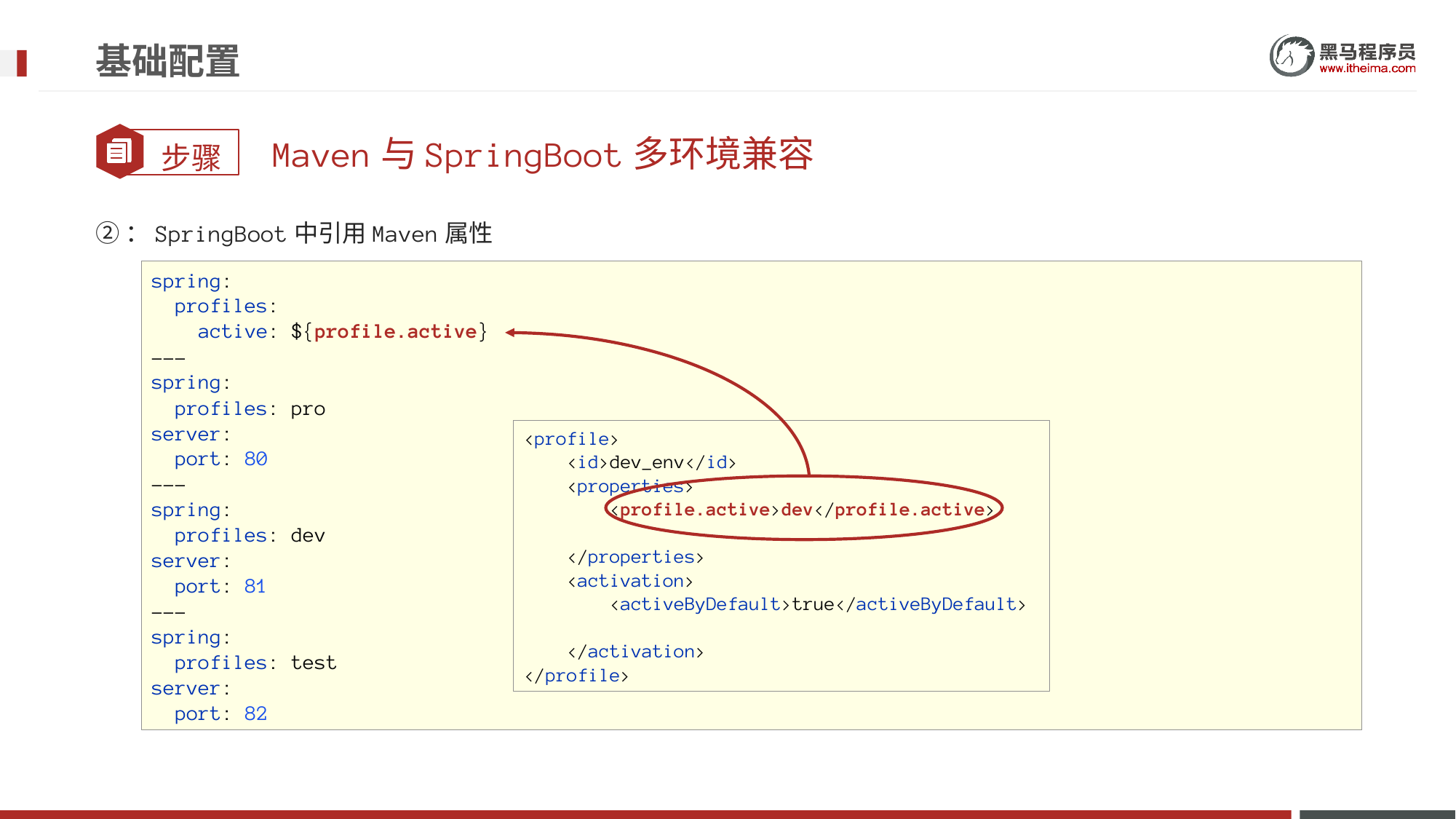

# 基础配置
Maven与SpringBoot多环境兼容
②：SpringBoot中引用Maven属性
spring:
  profiles:
    active: ${profile.active}
---
spring:
  profiles: pro
server:
  port: 80
---
spring:
  profiles: dev
server:
  port: 81
---
spring:
  profiles: test
server:
  port: 82

<profile>
    <id>dev_env</id>
    <properties>
        <profile.active>dev</profile.active>
    </properties>
    <activation>
        <activeByDefault>true</activeByDefault>
    </activation>
</profile>